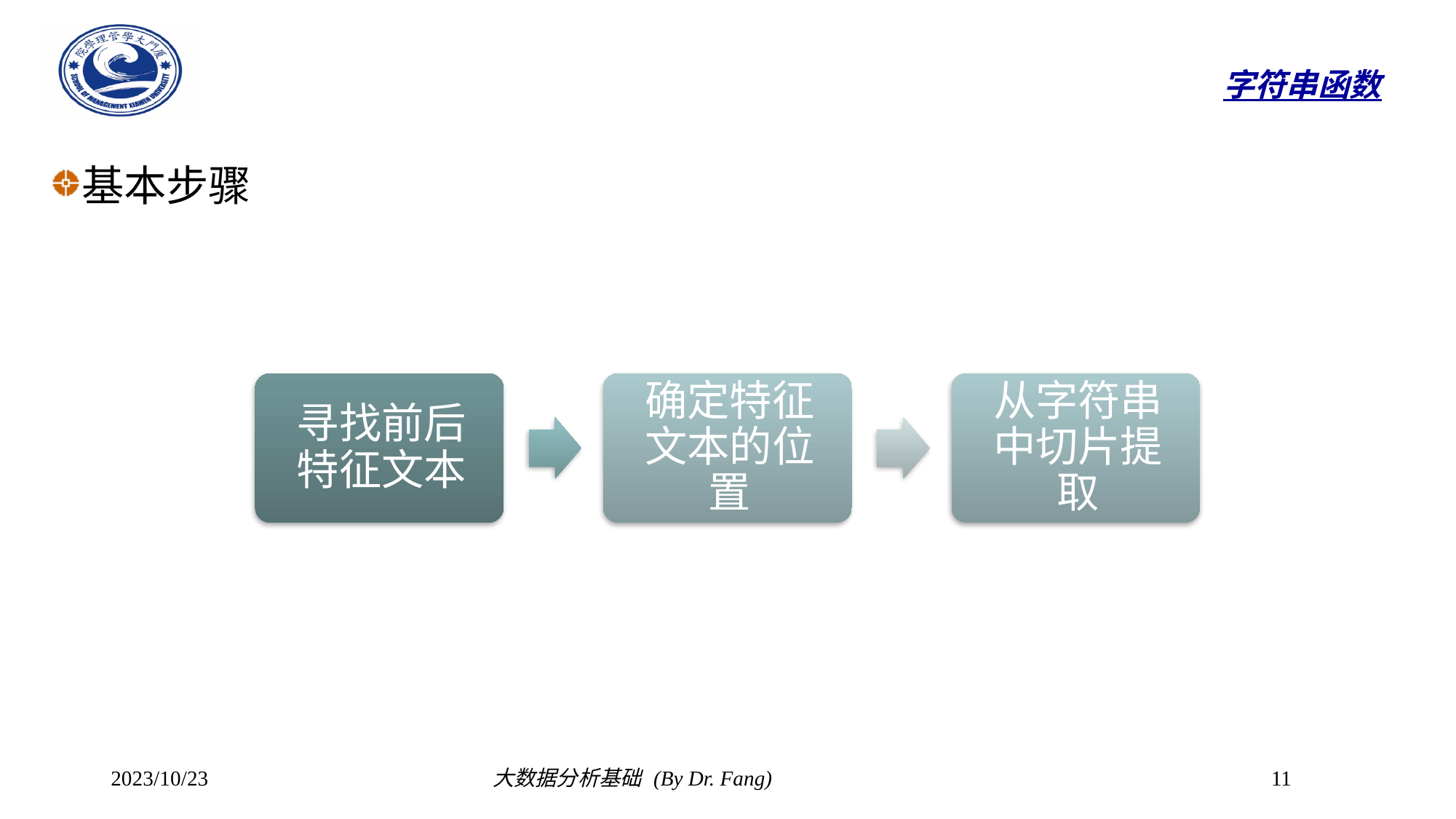

# 字符串函数
基本步骤

寻找前后特征文本

确定特征文本的位置

从字符串中切片提取
2023/10/23
大数据分析基础 (By Dr. Fang)
11